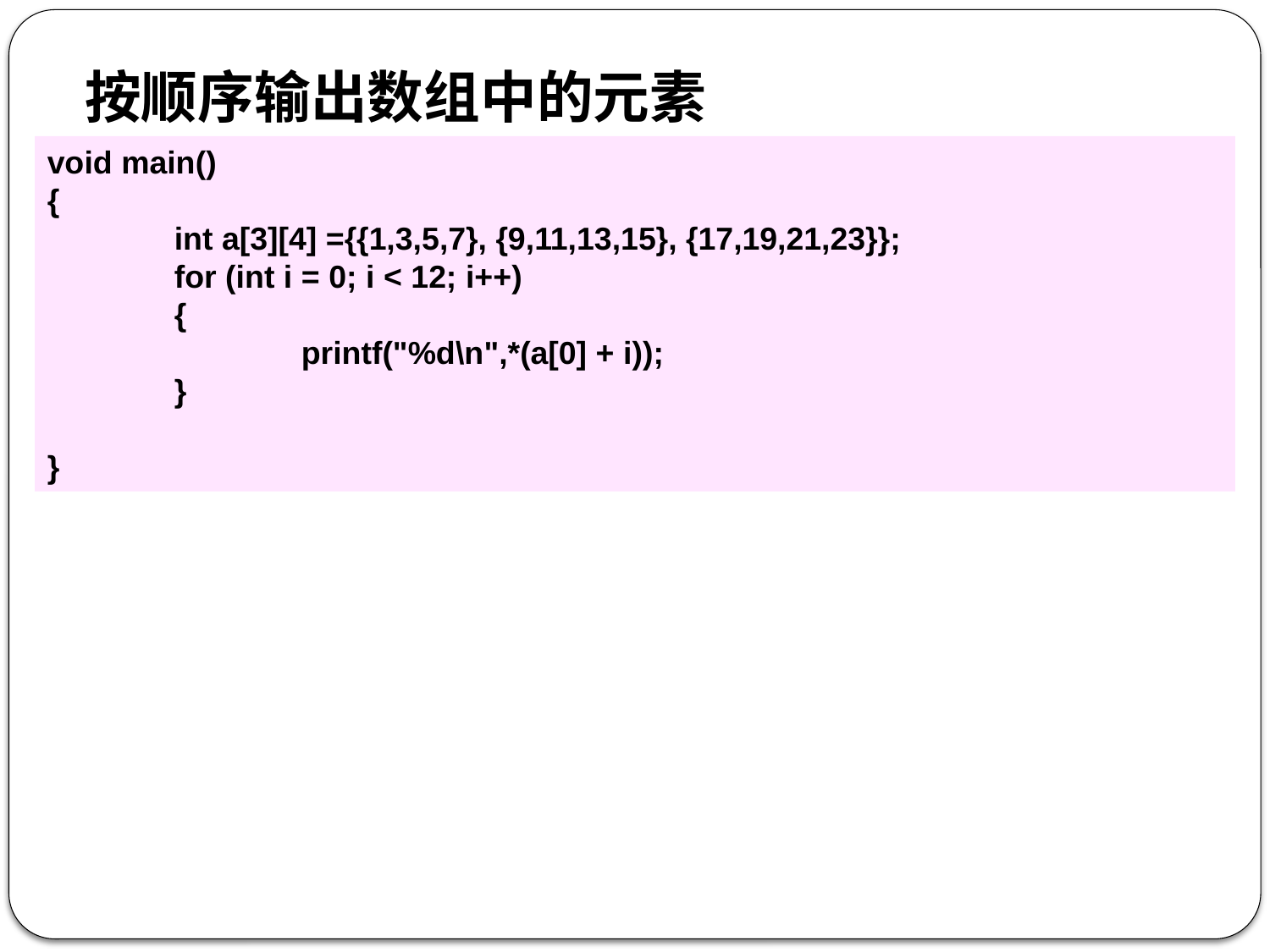

按顺序输出数组中的元素
void main()
{
	int a[3][4] ={{1,3,5,7}, {9,11,13,15}, {17,19,21,23}};
	for (int i = 0; i < 12; i++)
	{
		printf("%d\n",*(a[0] + i));
	}

}